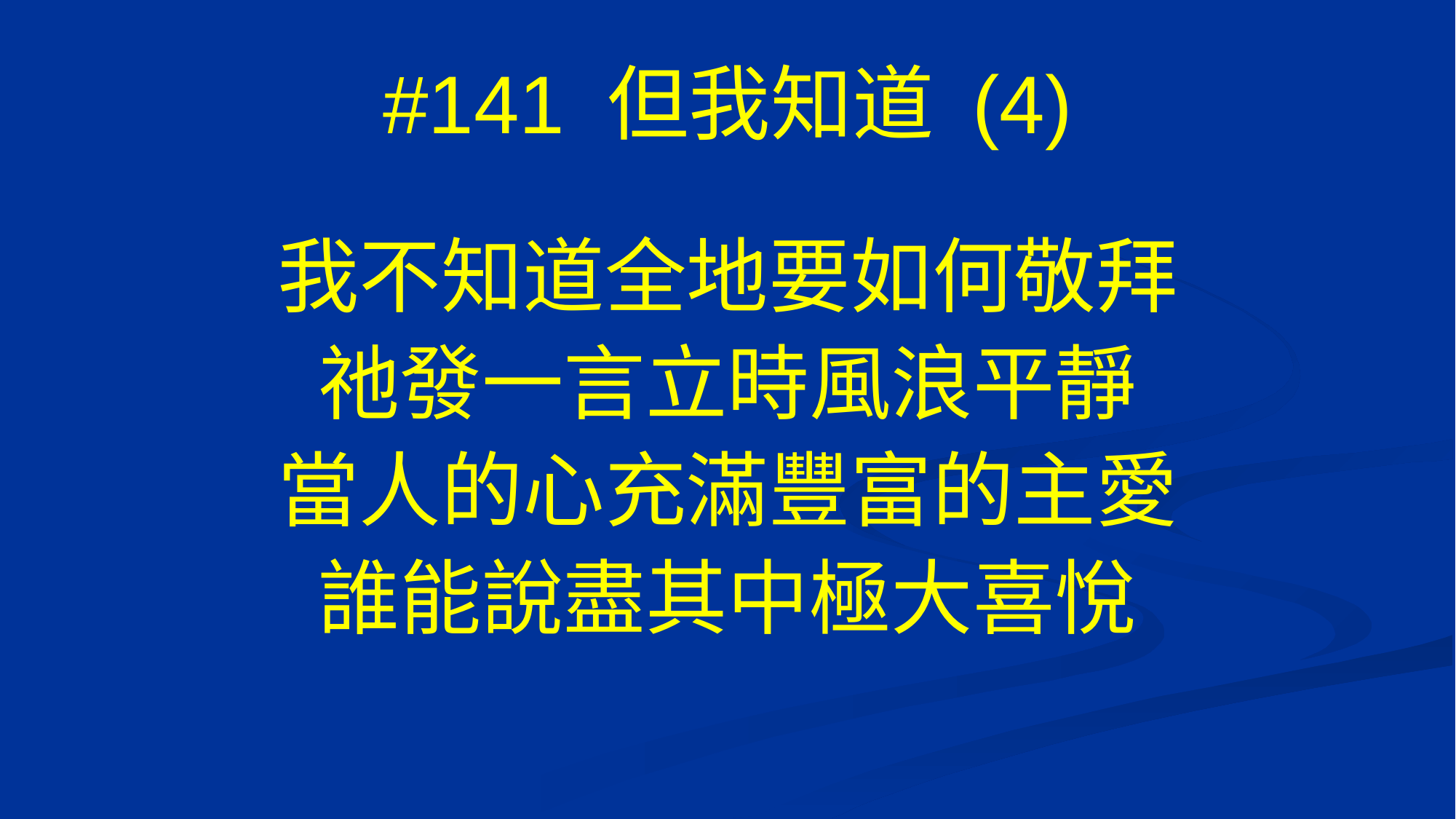

# #141 但我知道 (4)
我不知道全地要如何敬拜
祂發一言立時風浪平靜
當人的心充滿豐富的主愛
誰能說盡其中極大喜悅